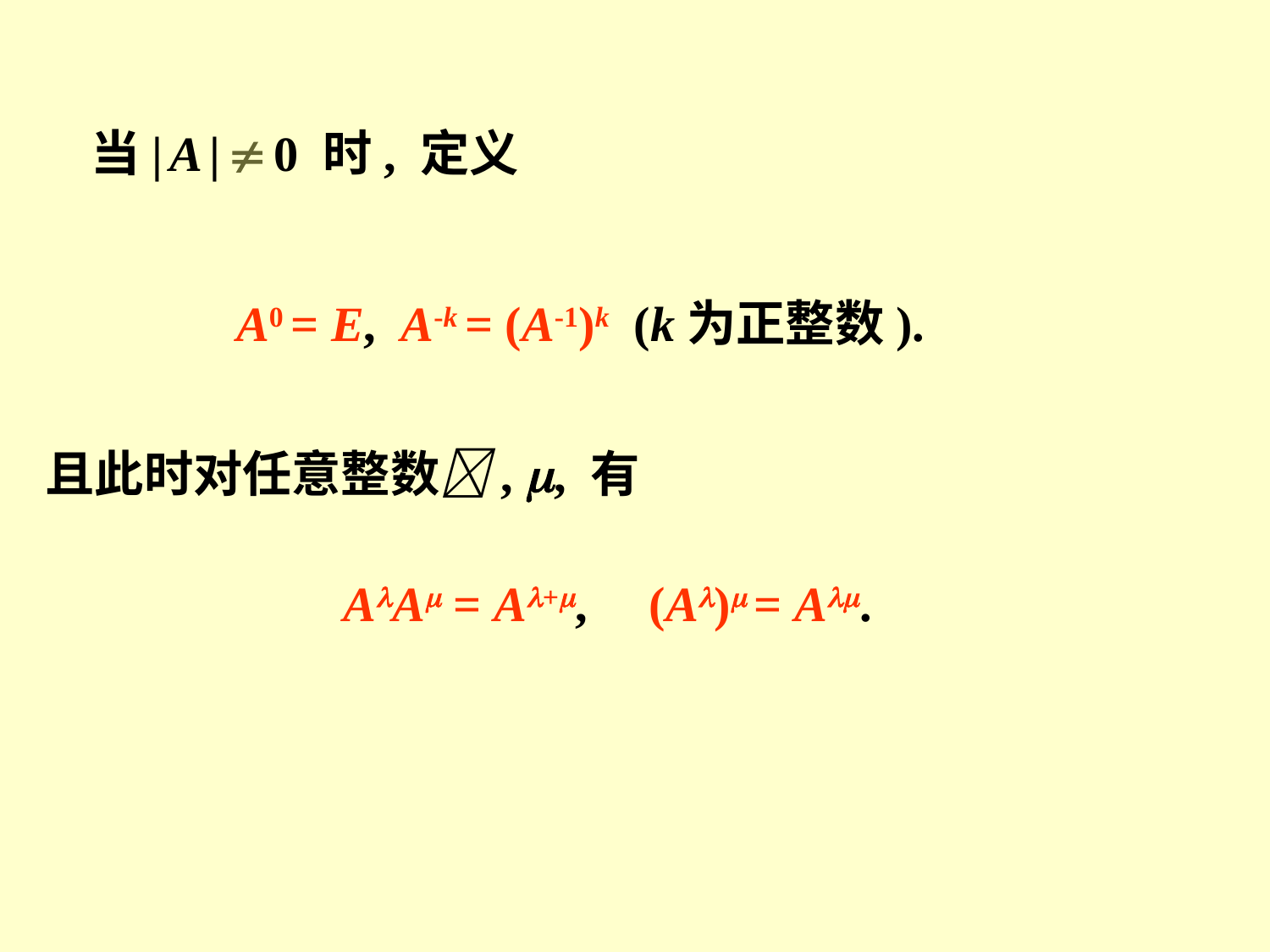

当| A | ≠ 0 时, 定义
 A0 = E,  A-k = (A-1)k  (k为正整数).
且此时对任意整数λ, μ, 有
 AλAμ = Aλ+μ,     (Aλ)μ = Aλμ.